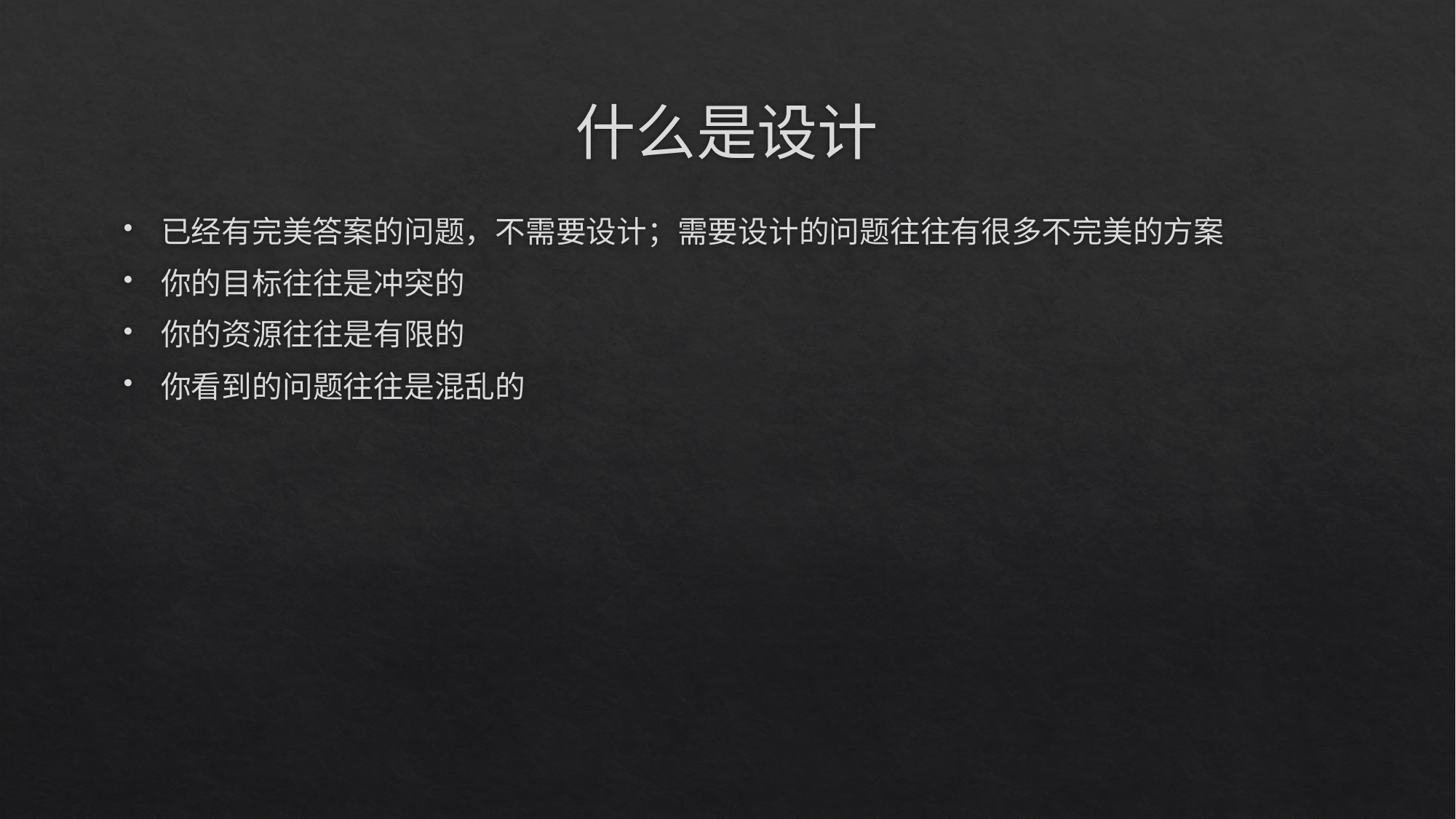

# 什么是设计
已经有完美答案的问题，不需要设计；需要设计的问题往往有很多不完美的方案
你的目标往往是冲突的
你的资源往往是有限的
你看到的问题往往是混乱的